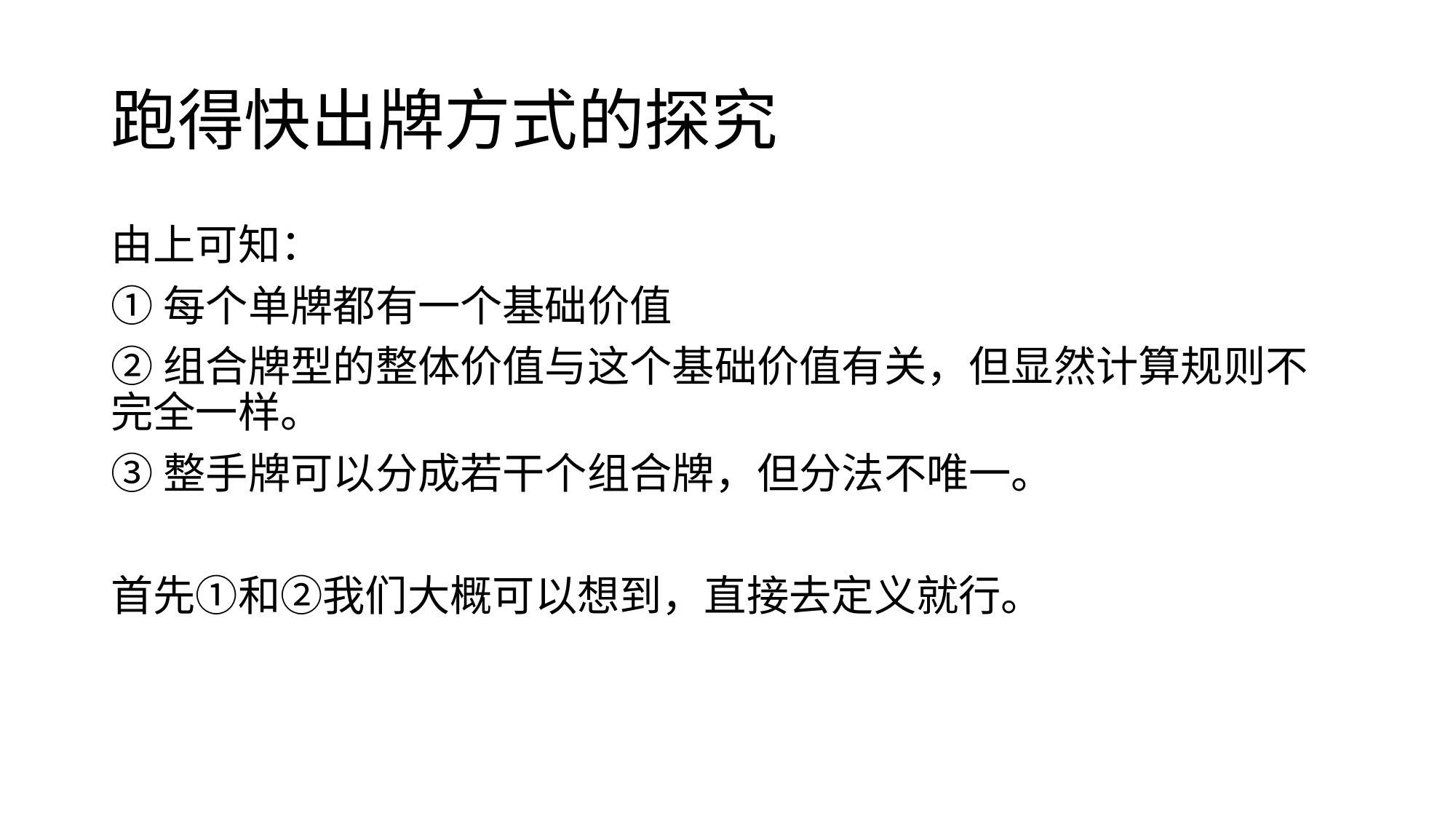

# 跑得快出牌方式的探究
由上可知：
①每个单牌都有一个基础价值
②组合牌型的整体价值与这个基础价值有关，但显然计算规则不完全一样。
③整手牌可以分成若干个组合牌，但分法不唯一。

首先①和②我们大概可以想到，直接去定义就行。